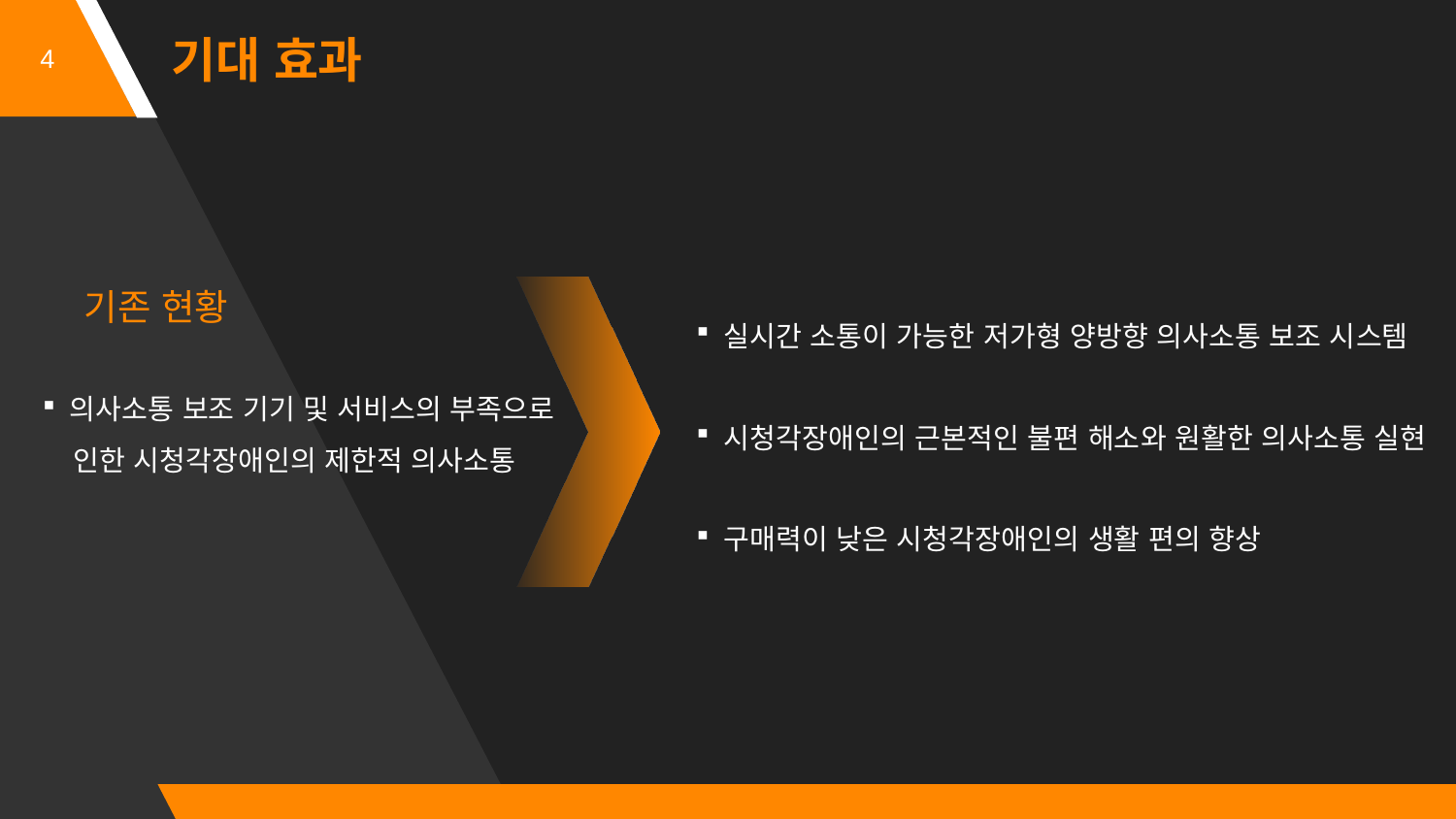

4
기대 효과
기존 현황

실시간 소통이 가능한 저가형 양방향 의사소통 보조 시스템

시청각장애인의 근본적인 불편 해소와 원활한 의사소통 실현

구매력이 낮은 시청각장애인의 생활 편의 향상

의사소통 보조 기기 및 서비스의 부족으로
   인한 시청각장애인의 제한적 의사소통